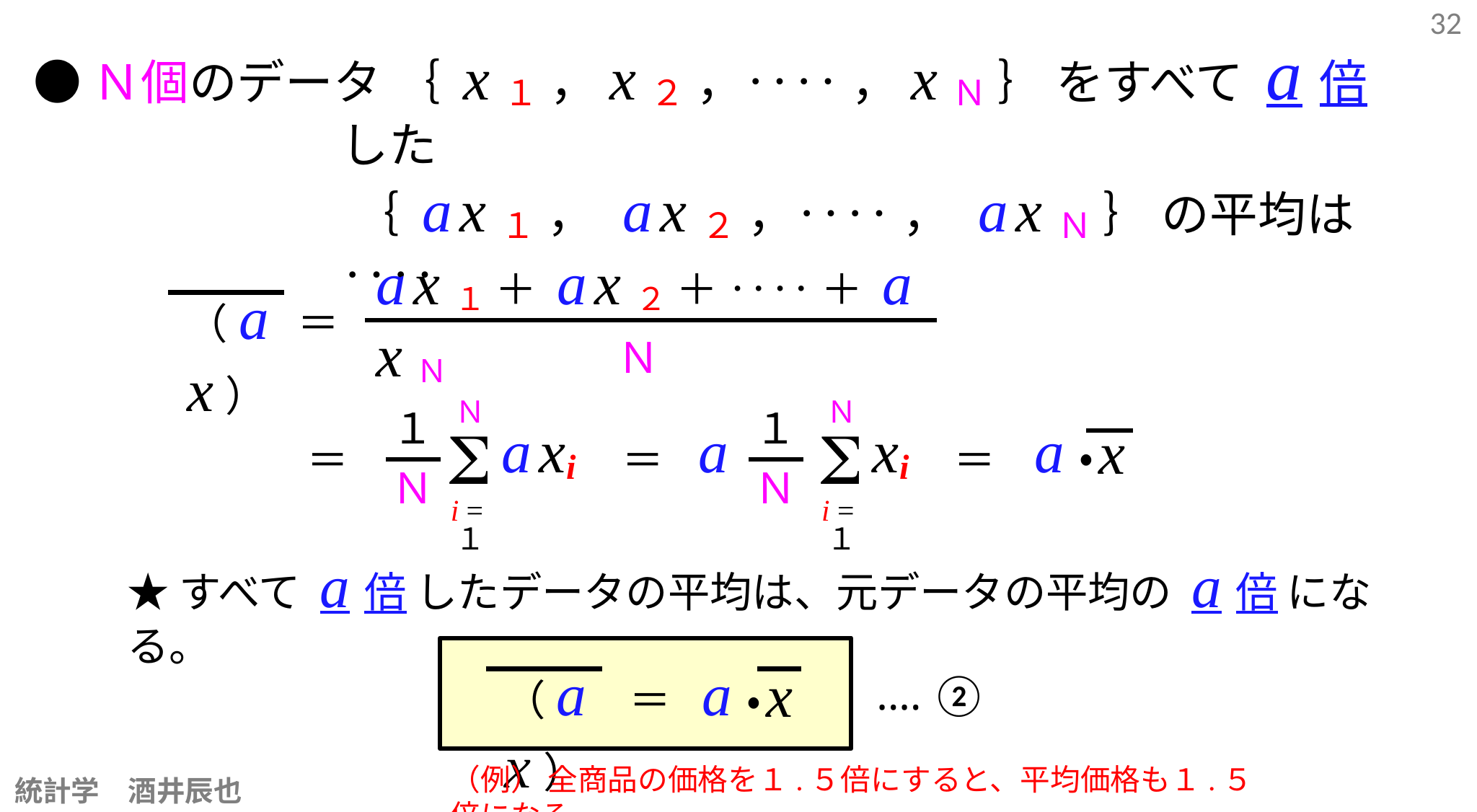

32
●Ｎ個のデータ ｛ x１ ，x２ ，‥‥ ，xＮ ｝ をすべて a倍 した
 ｛ a x１ ， a x２ ，‥‥ ， a xＮ ｝ の平均は‥‥
a x１ ＋ a x２ ＋ ‥‥ ＋ a xＮ
Ｎ
（ a x ）
＝
Ｎ
Σ
i =１
１
a xi
Ｎ
Ｎ
Σ
i =１
１
a
xi
Ｎ
a・
x
＝
＝
＝
★すべて a倍 したデータの平均は、元データの平均の a倍 になる。

（ a x ）
a・
x
‥‥ ②
＝
（例） 全商品の価格を１.５倍にすると、平均価格も１.５倍になる。
統計学　酒井辰也